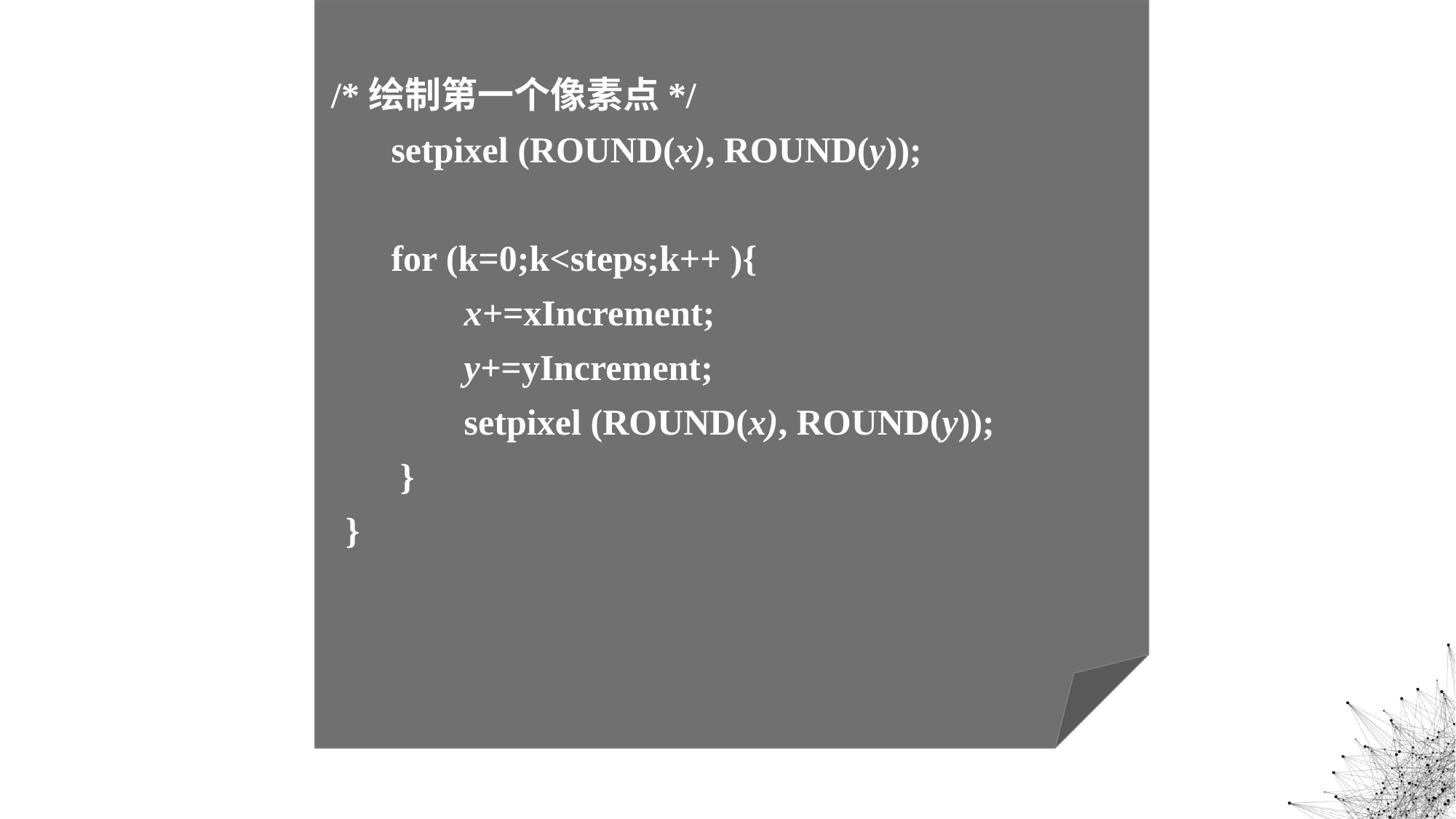

/*绘制第一个像素点*/
     setpixel (ROUND(x), ROUND(y));

     for (k=0;k<steps;k++ ){
             x+=xIncrement;
             y+=yIncrement;
             setpixel (ROUND(x), ROUND(y));
      }
}